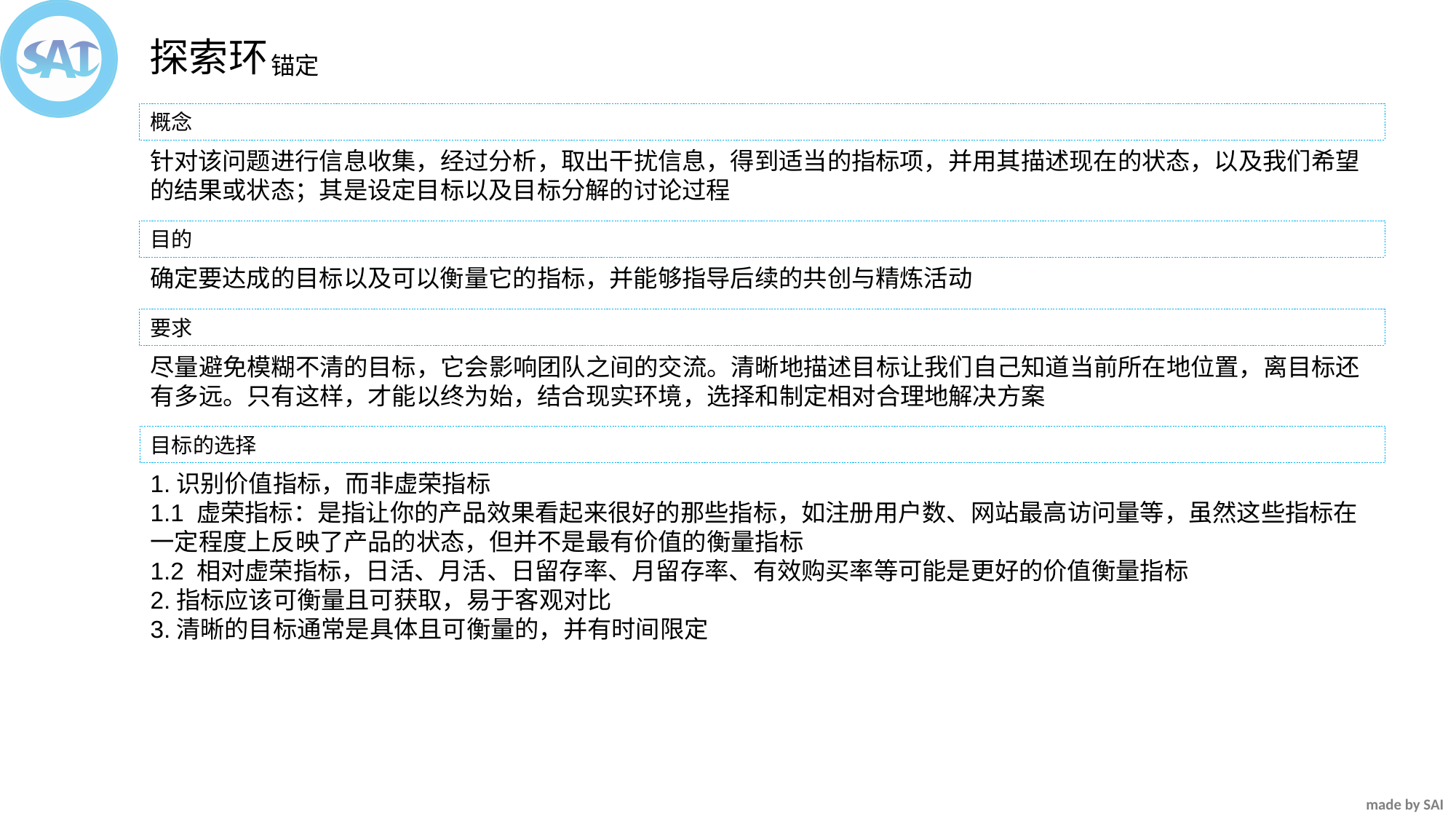

探索环
锚定
概念
针对该问题进行信息收集，经过分析，取出干扰信息，得到适当的指标项，并用其描述现在的状态，以及我们希望的结果或状态；其是设定目标以及目标分解的讨论过程
目的
确定要达成的目标以及可以衡量它的指标，并能够指导后续的共创与精炼活动
要求
尽量避免模糊不清的目标，它会影响团队之间的交流。清晰地描述目标让我们自己知道当前所在地位置，离目标还有多远。只有这样，才能以终为始，结合现实环境，选择和制定相对合理地解决方案
目标的选择
1.识别价值指标，而非虚荣指标
1.1 虚荣指标：是指让你的产品效果看起来很好的那些指标，如注册用户数、网站最高访问量等，虽然这些指标在一定程度上反映了产品的状态，但并不是最有价值的衡量指标
1.2 相对虚荣指标，日活、月活、日留存率、月留存率、有效购买率等可能是更好的价值衡量指标
2.指标应该可衡量且可获取，易于客观对比
3.清晰的目标通常是具体且可衡量的，并有时间限定